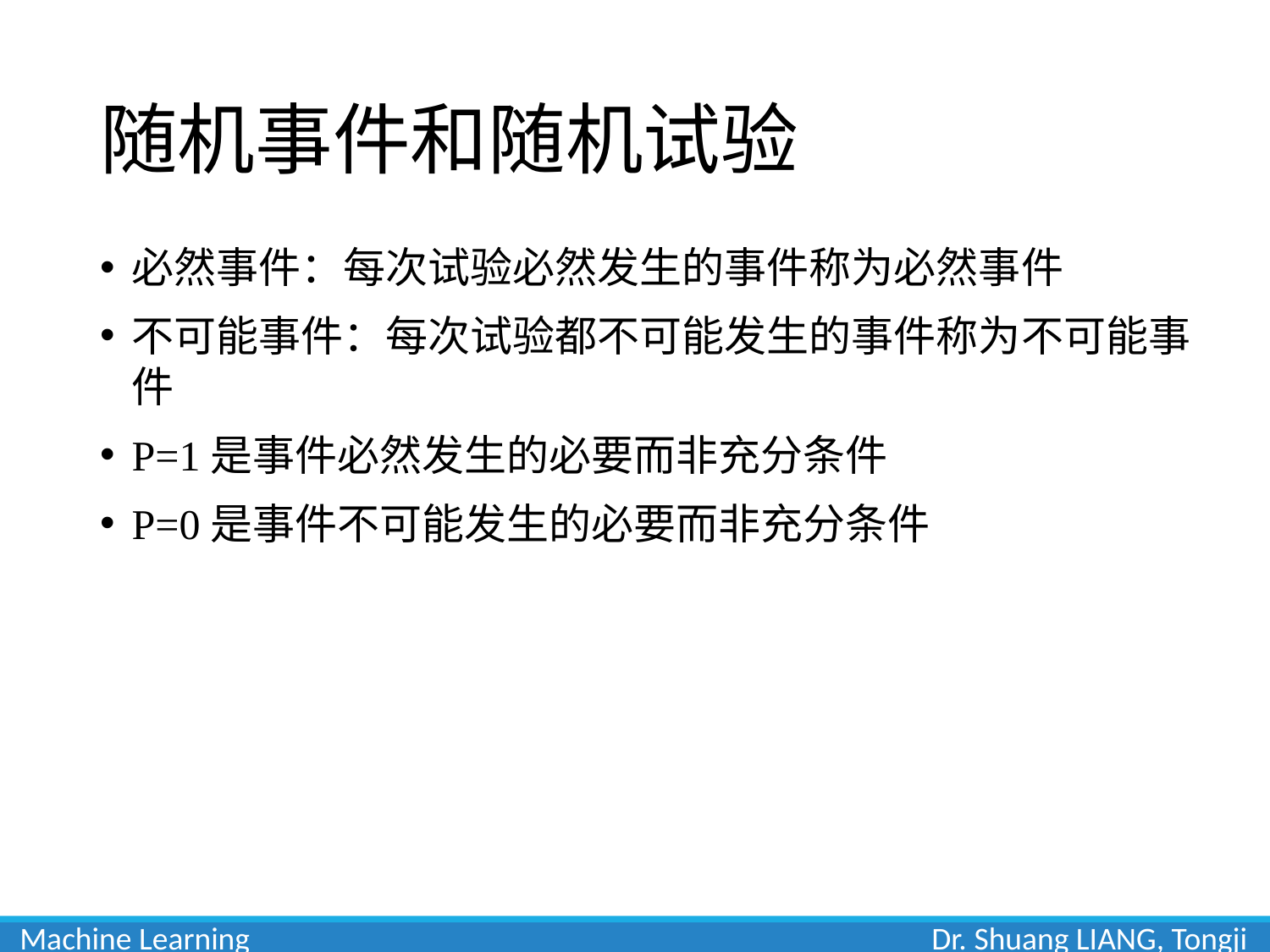

# 随机事件和随机试验
必然事件：每次试验必然发生的事件称为必然事件
不可能事件：每次试验都不可能发生的事件称为不可能事件
P=1是事件必然发生的必要而非充分条件
P=0是事件不可能发生的必要而非充分条件